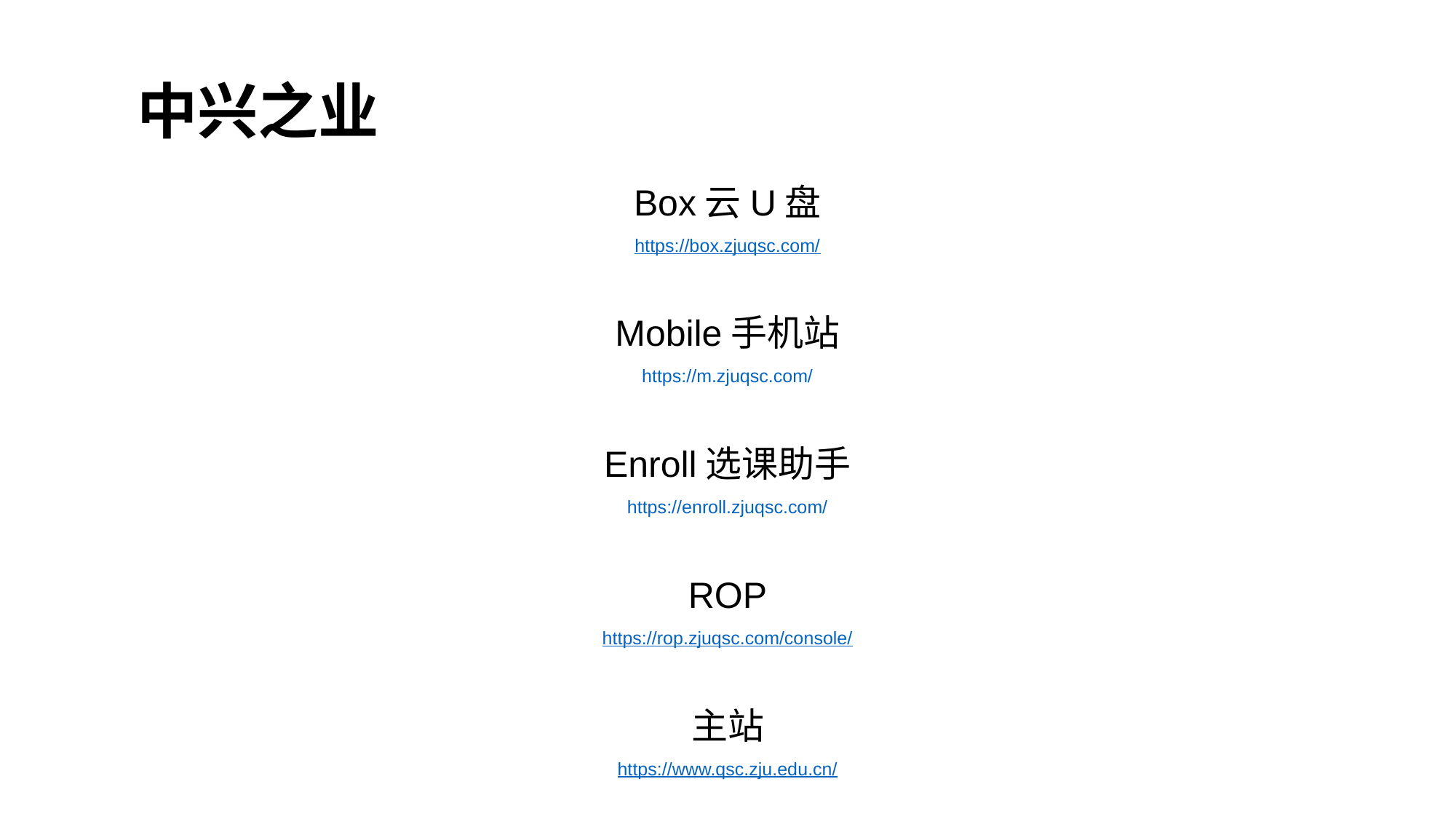

中兴之业
Box云U盘
https://box.zjuqsc.com/

Mobile手机站
https://m.zjuqsc.com/

Enroll选课助手
https://enroll.zjuqsc.com/

ROP
https://rop.zjuqsc.com/console/

主站
https://www.qsc.zju.edu.cn/